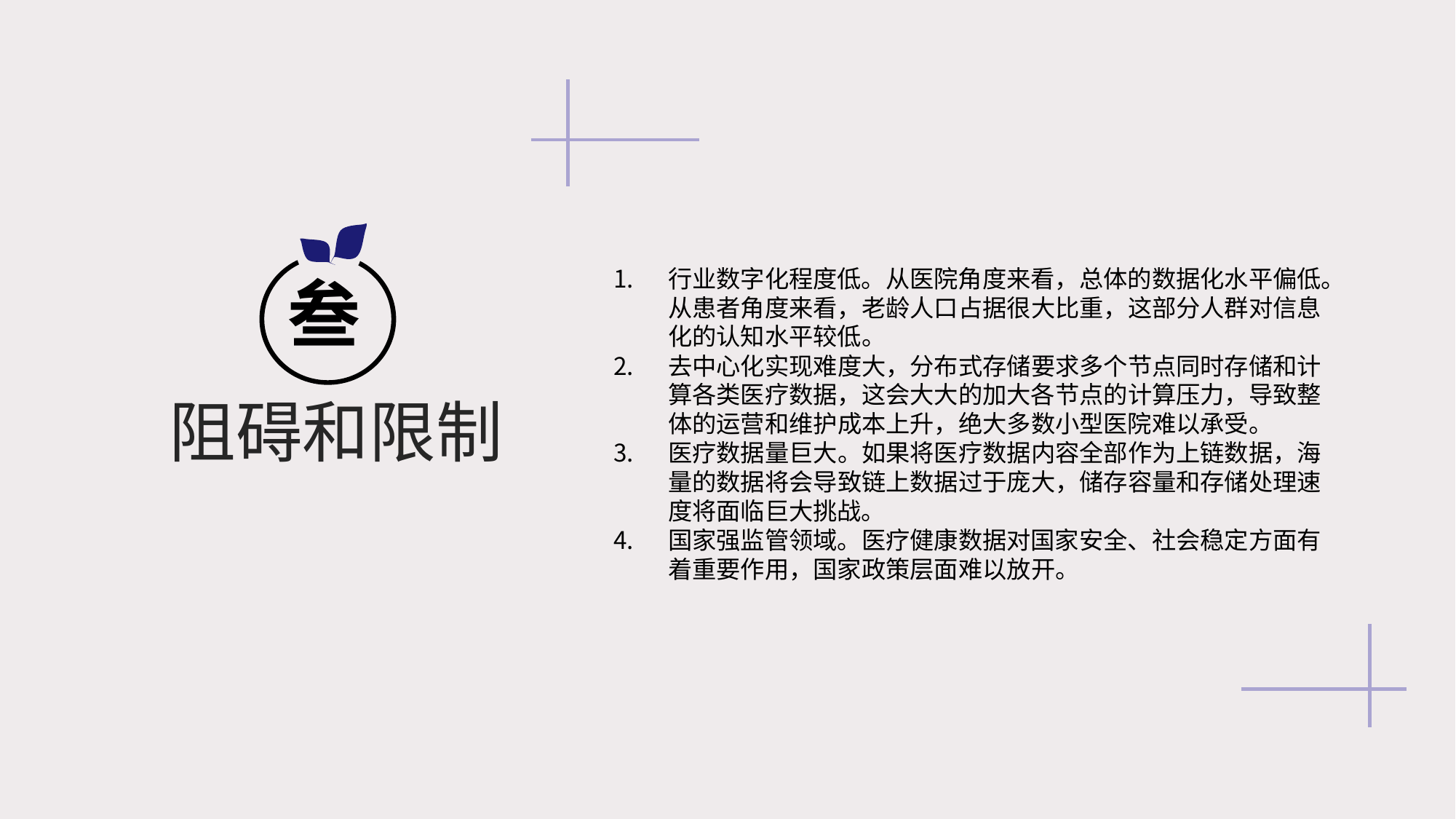

叁
行业数字化程度低。从医院角度来看，总体的数据化水平偏低。从患者角度来看，老龄人口占据很大比重，这部分人群对信息化的认知水平较低。
去中心化实现难度大，分布式存储要求多个节点同时存储和计算各类医疗数据，这会大大的加大各节点的计算压力，导致整体的运营和维护成本上升，绝大多数小型医院难以承受。
医疗数据量巨大。如果将医疗数据内容全部作为上链数据，海量的数据将会导致链上数据过于庞大，储存容量和存储处理速度将面临巨大挑战。
国家强监管领域。医疗健康数据对国家安全、社会稳定方面有着重要作用，国家政策层面难以放开。
阻碍和限制